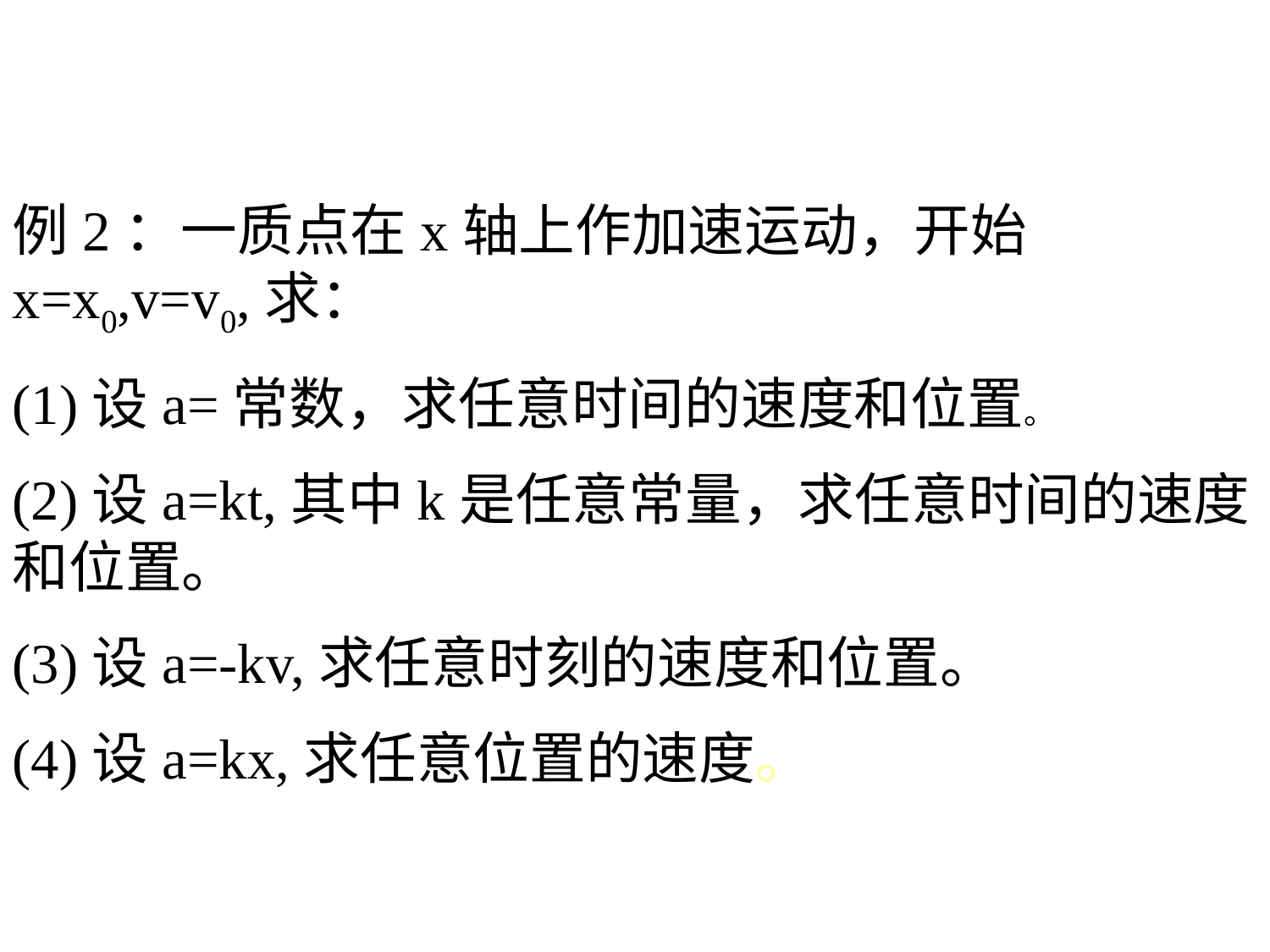

例2：一质点在x轴上作加速运动，开始x=x0,v=v0,求：
(1)设a=常数，求任意时间的速度和位置。
(2)设a=kt,其中k是任意常量，求任意时间的速度和位置。
(3)设a=-kv,求任意时刻的速度和位置。
(4)设a=kx,求任意位置的速度。